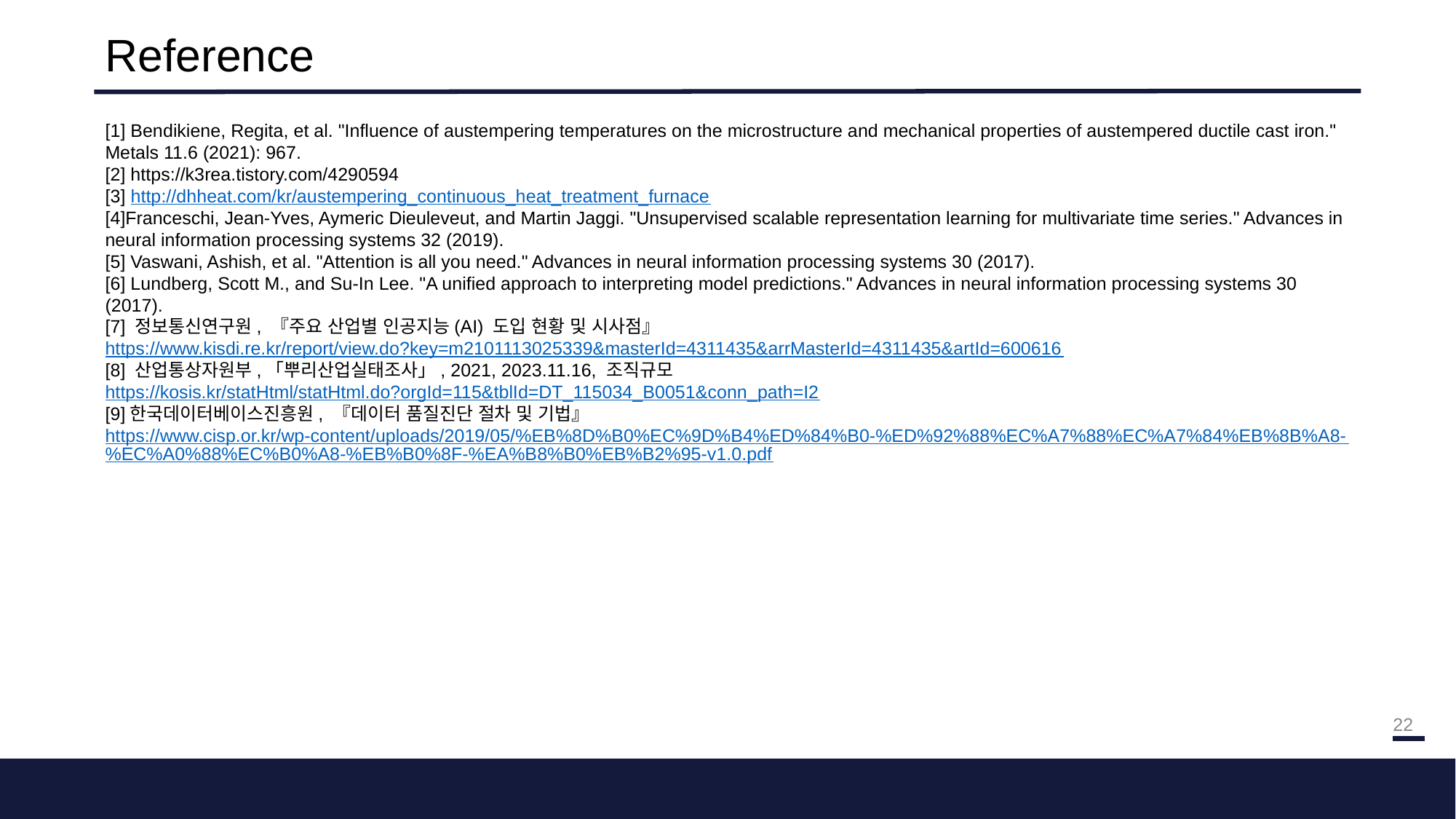

# Reference
[1] Bendikiene, Regita, et al. "Influence of austempering temperatures on the microstructure and mechanical properties of austempered ductile cast iron." Metals 11.6 (2021): 967.
[2] https://k3rea.tistory.com/4290594
[3] http://dhheat.com/kr/austempering_continuous_heat_treatment_furnace
[4]Franceschi, Jean-Yves, Aymeric Dieuleveut, and Martin Jaggi. "Unsupervised scalable representation learning for multivariate time series." Advances in neural information processing systems 32 (2019).
[5] Vaswani, Ashish, et al. "Attention is all you need." Advances in neural information processing systems 30 (2017).
[6] Lundberg, Scott M., and Su-In Lee. "A unified approach to interpreting model predictions." Advances in neural information processing systems 30 (2017).
[7] 정보통신연구원, 『주요 산업별 인공지능(AI) 도입 현황 및 시사점』
https://www.kisdi.re.kr/report/view.do?key=m2101113025339&masterId=4311435&arrMasterId=4311435&artId=600616
[8] 산업통상자원부,「뿌리산업실태조사」, 2021, 2023.11.16, 조직규모
https://kosis.kr/statHtml/statHtml.do?orgId=115&tblId=DT_115034_B0051&conn_path=I2
[9]한국데이터베이스진흥원, 『데이터 품질진단 절차 및 기법』
https://www.cisp.or.kr/wp-content/uploads/2019/05/%EB%8D%B0%EC%9D%B4%ED%84%B0-%ED%92%88%EC%A7%88%EC%A7%84%EB%8B%A8-%EC%A0%88%EC%B0%A8-%EB%B0%8F-%EA%B8%B0%EB%B2%95-v1.0.pdf
22